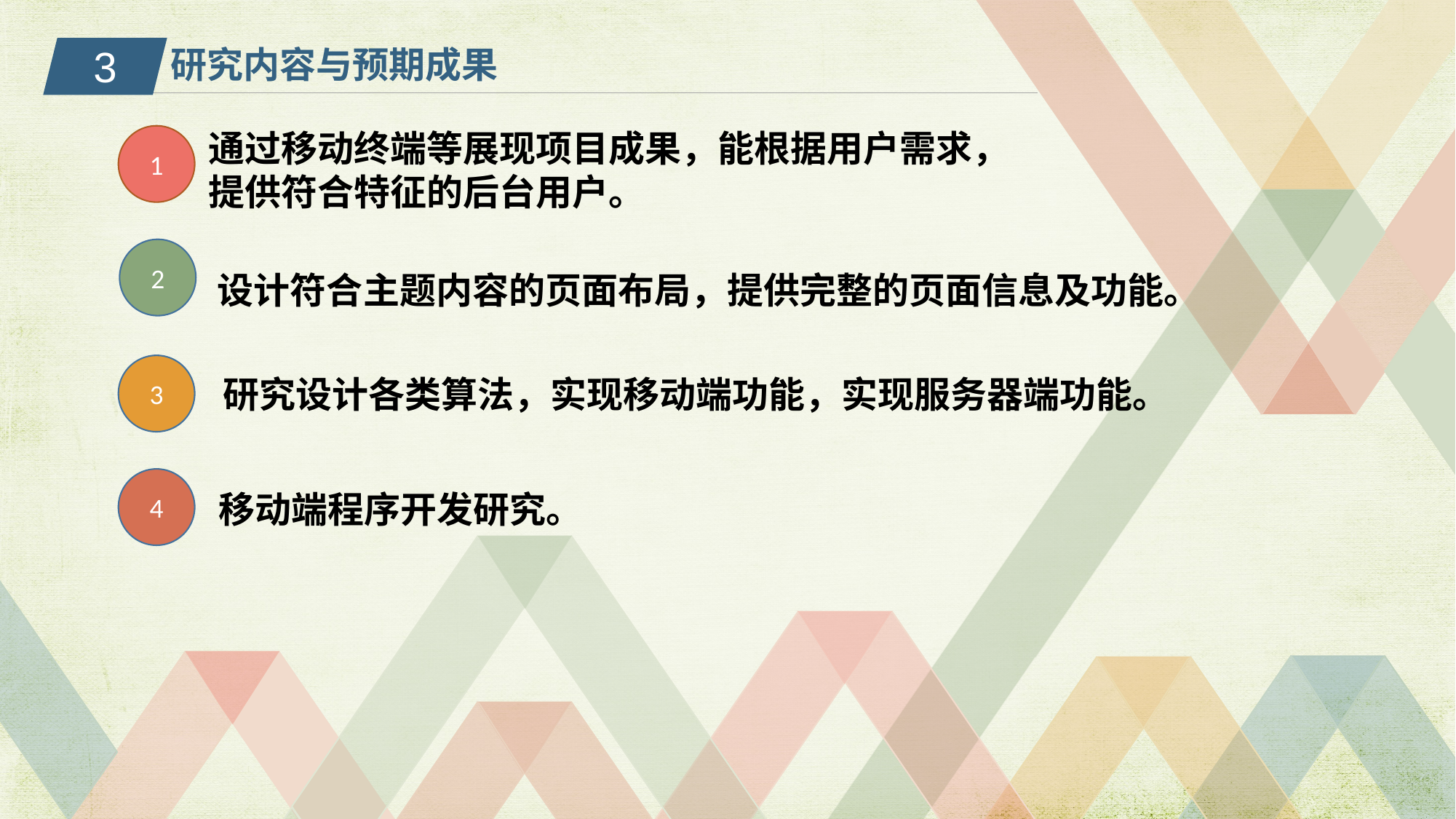

3
研究内容与预期成果

通过移动终端等展现项目成果，能根据用户需求，
提供符合特征的后台用户。
1

2
设计符合主题内容的页面布局，提供完整的页面信息及功能。

3
研究设计各类算法，实现移动端功能，实现服务器端功能。
4
移动端程序开发研究。